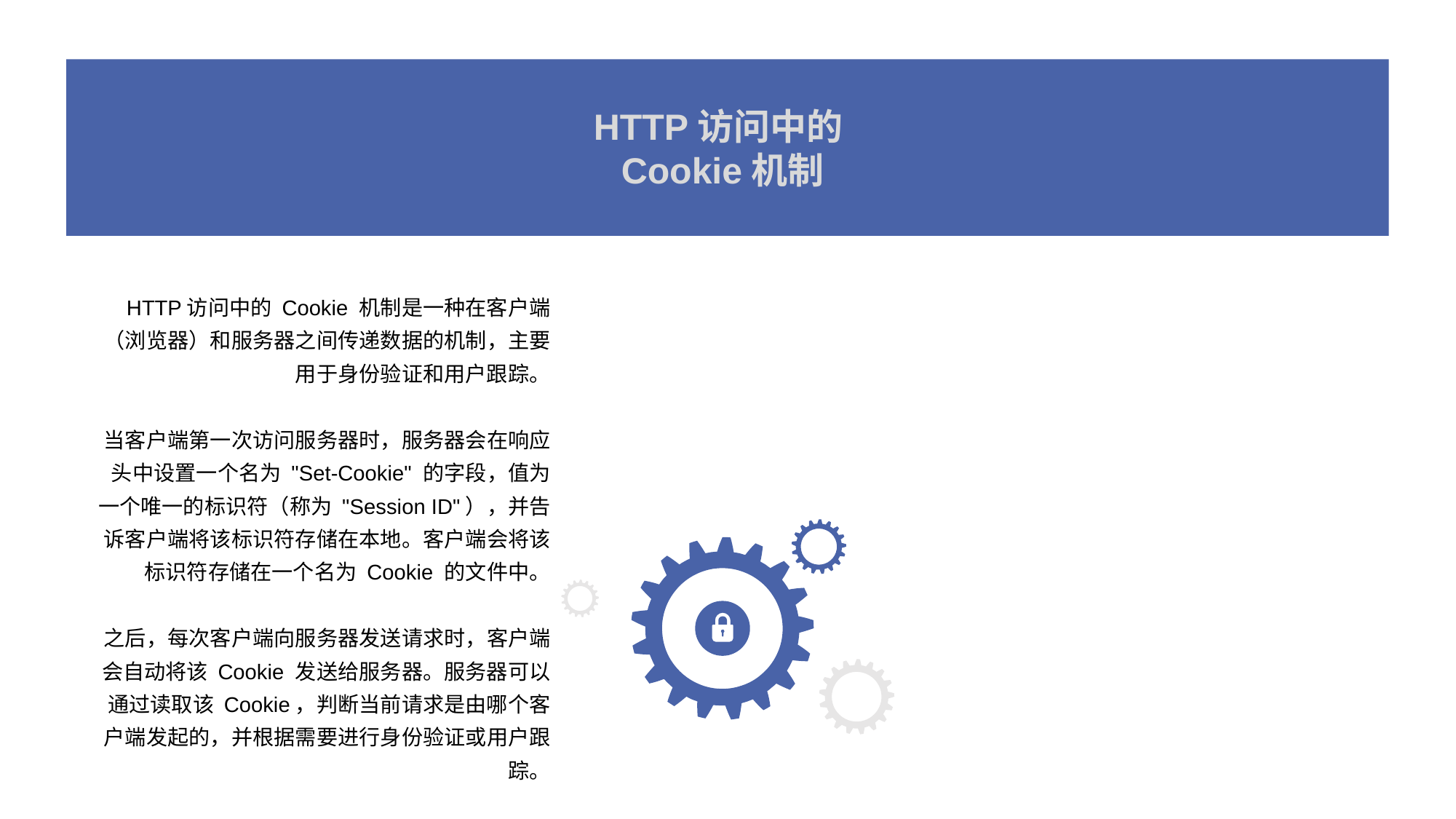

HTTP访问中的Cookie机制
HTTP访问中的 Cookie 机制是一种在客户端（浏览器）和服务器之间传递数据的机制，主要用于身份验证和用户跟踪。

当客户端第一次访问服务器时，服务器会在响应头中设置一个名为 "Set-Cookie" 的字段，值为一个唯一的标识符（称为 "Session ID"），并告诉客户端将该标识符存储在本地。客户端会将该标识符存储在一个名为 Cookie 的文件中。

之后，每次客户端向服务器发送请求时，客户端会自动将该 Cookie 发送给服务器。服务器可以通过读取该 Cookie，判断当前请求是由哪个客户端发起的，并根据需要进行身份验证或用户跟踪。